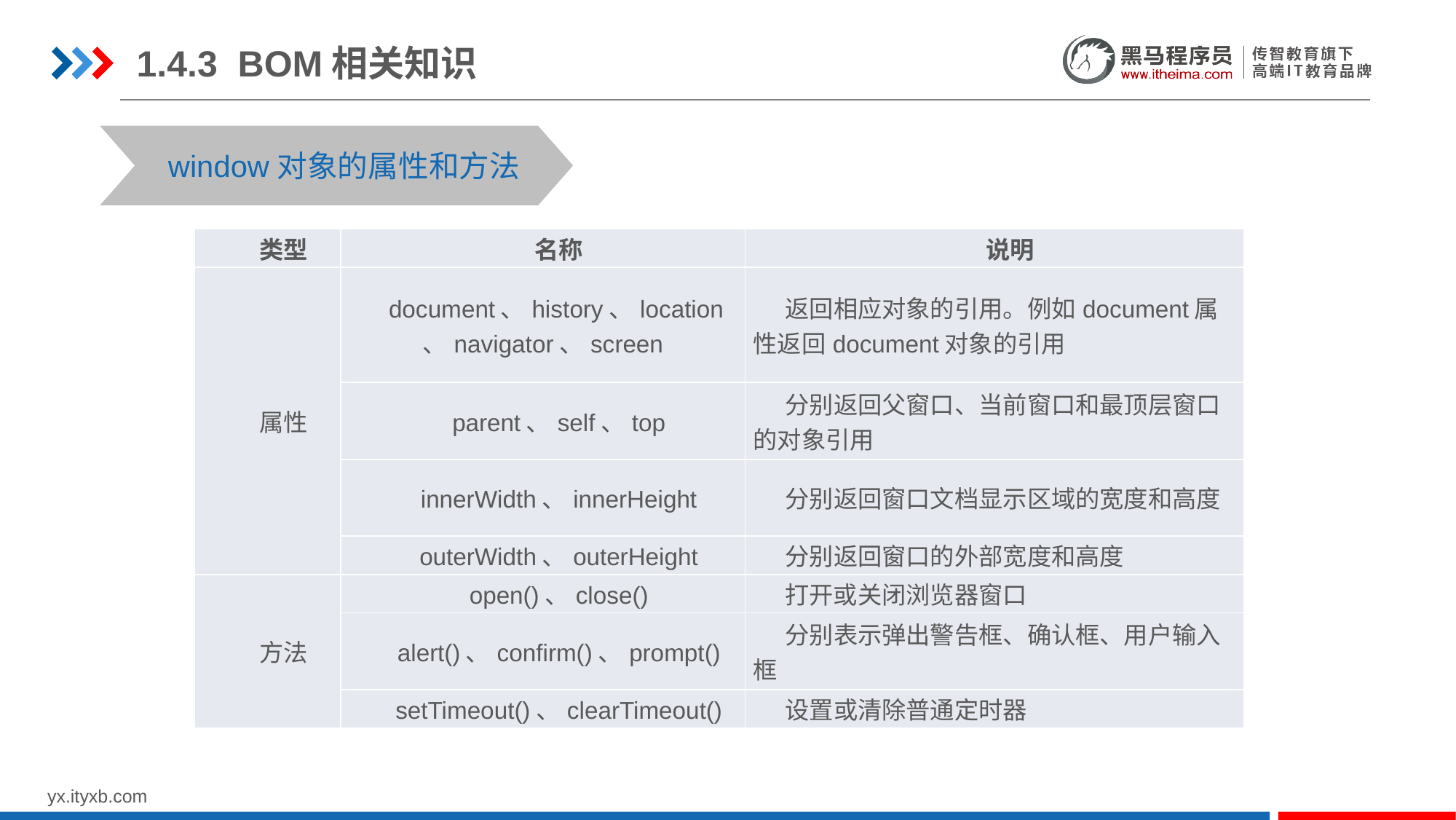

1.4.3  BOM相关知识

window对象的属性和方法
| 类型 | 名称 | 说明 |
| --- | --- | --- |
| 属性 | document、history、location、navigator、screen | 返回相应对象的引用。例如document属性返回document对象的引用 |
|  | parent、self、top | 分别返回父窗口、当前窗口和最顶层窗口的对象引用 |
|  | innerWidth、innerHeight | 分别返回窗口文档显示区域的宽度和高度 |
|  | outerWidth、outerHeight | 分别返回窗口的外部宽度和高度 |
| 方法 | open()、close() | 打开或关闭浏览器窗口 |
|  | alert()、confirm()、prompt() | 分别表示弹出警告框、确认框、用户输入框 |
|  | setTimeout()、clearTimeout() | 设置或清除普通定时器 |